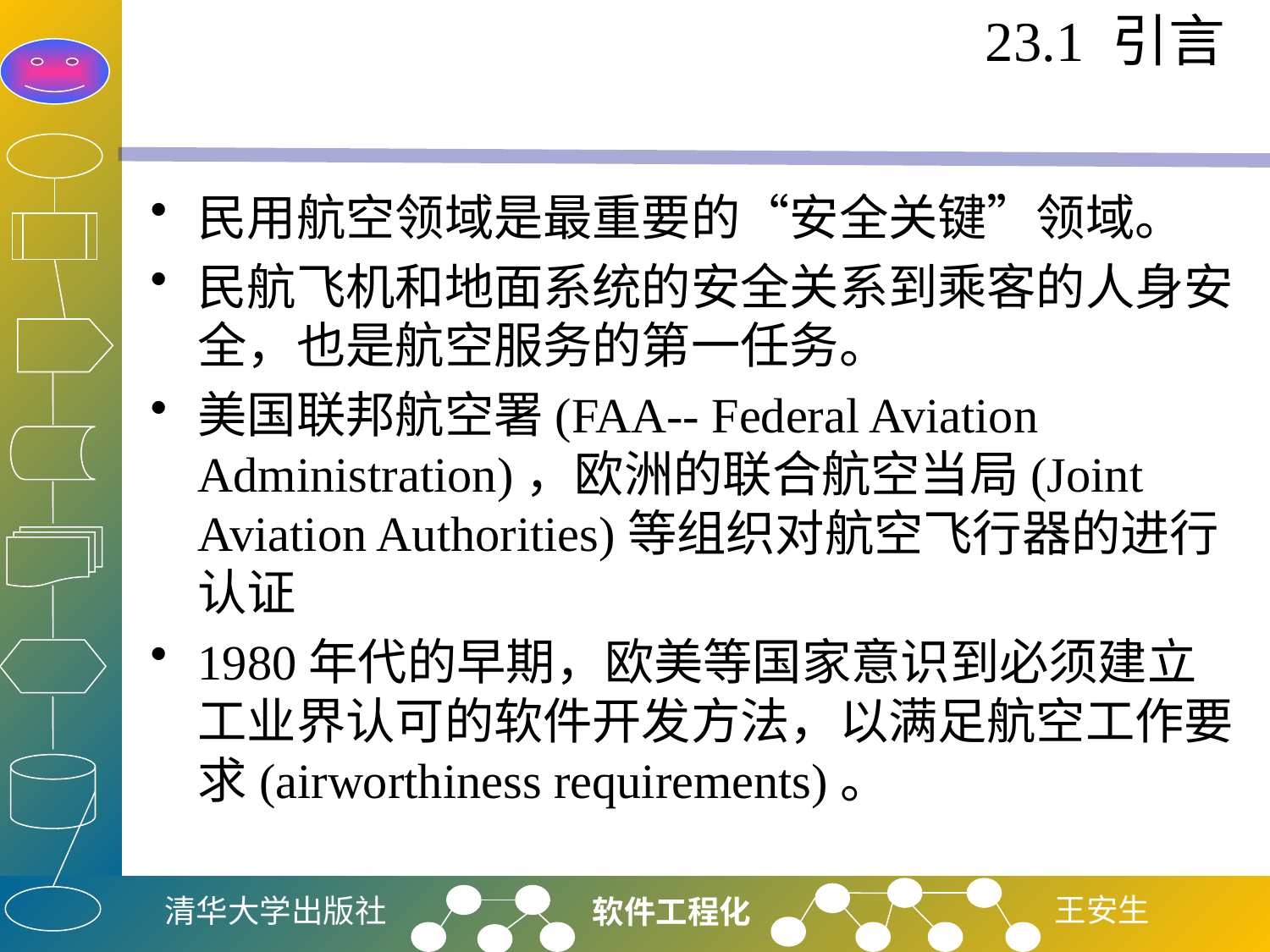

# 23.1 引言
民用航空领域是最重要的“安全关键”领域。
民航飞机和地面系统的安全关系到乘客的人身安全，也是航空服务的第一任务。
美国联邦航空署(FAA-- Federal Aviation Administration)，欧洲的联合航空当局(Joint Aviation Authorities)等组织对航空飞行器的进行认证
1980年代的早期，欧美等国家意识到必须建立工业界认可的软件开发方法，以满足航空工作要求(airworthiness requirements)。